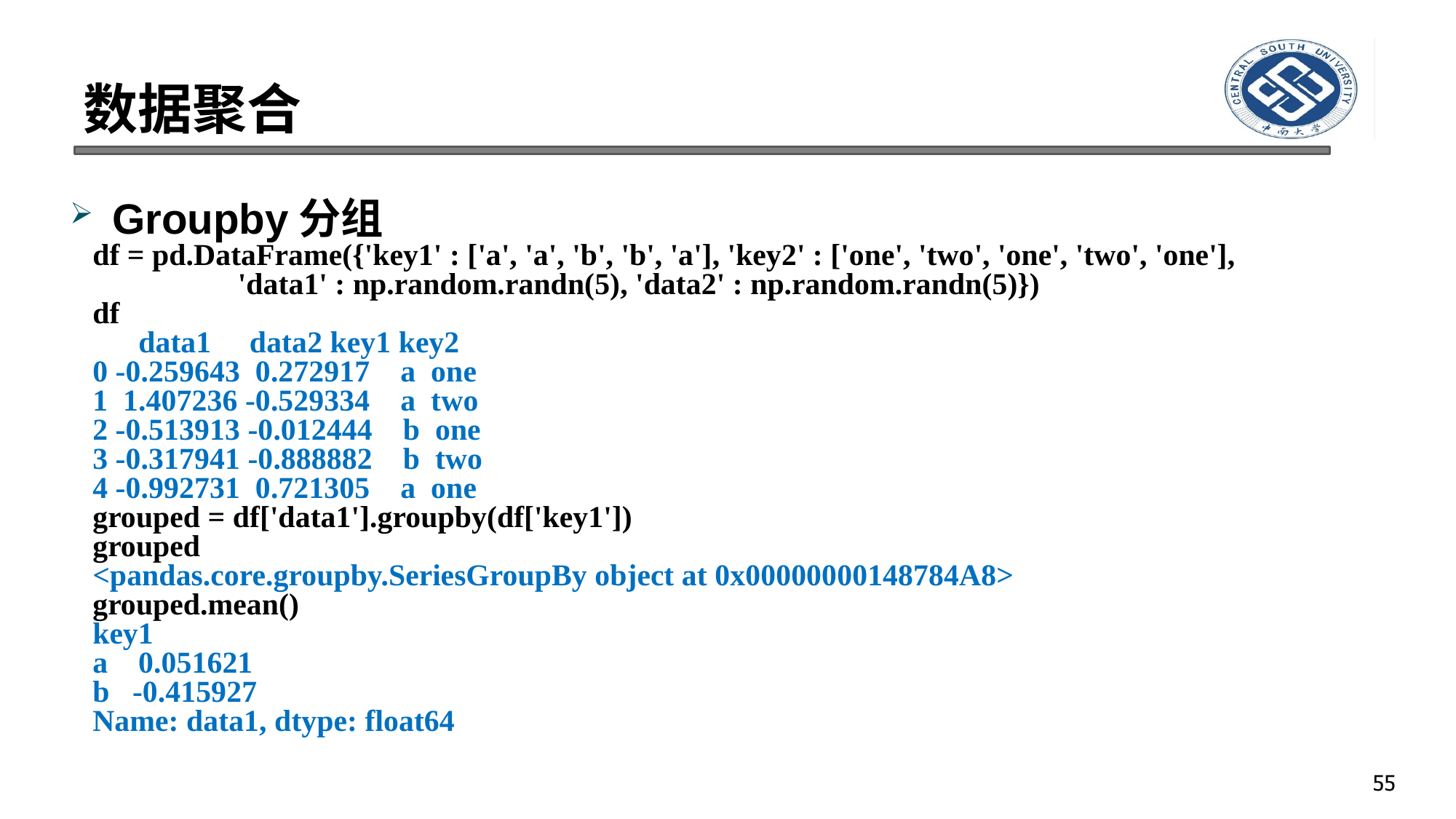

# 数据聚合
Groupby分组
df = pd.DataFrame({'key1' : ['a', 'a', 'b', 'b', 'a'], 'key2' : ['one', 'two', 'one', 'two', 'one'],
                   'data1' : np.random.randn(5), 'data2' : np.random.randn(5)})
df
      data1     data2 key1 key2
0 -0.259643  0.272917    a  one
1  1.407236 -0.529334    a  two
2 -0.513913 -0.012444    b  one
3 -0.317941 -0.888882    b  two
4 -0.992731  0.721305    a  one
grouped = df['data1'].groupby(df['key1'])
grouped
<pandas.core.groupby.SeriesGroupBy object at 0x00000000148784A8>
grouped.mean()
key1
a    0.051621
b   -0.415927
Name: data1, dtype: float64

55